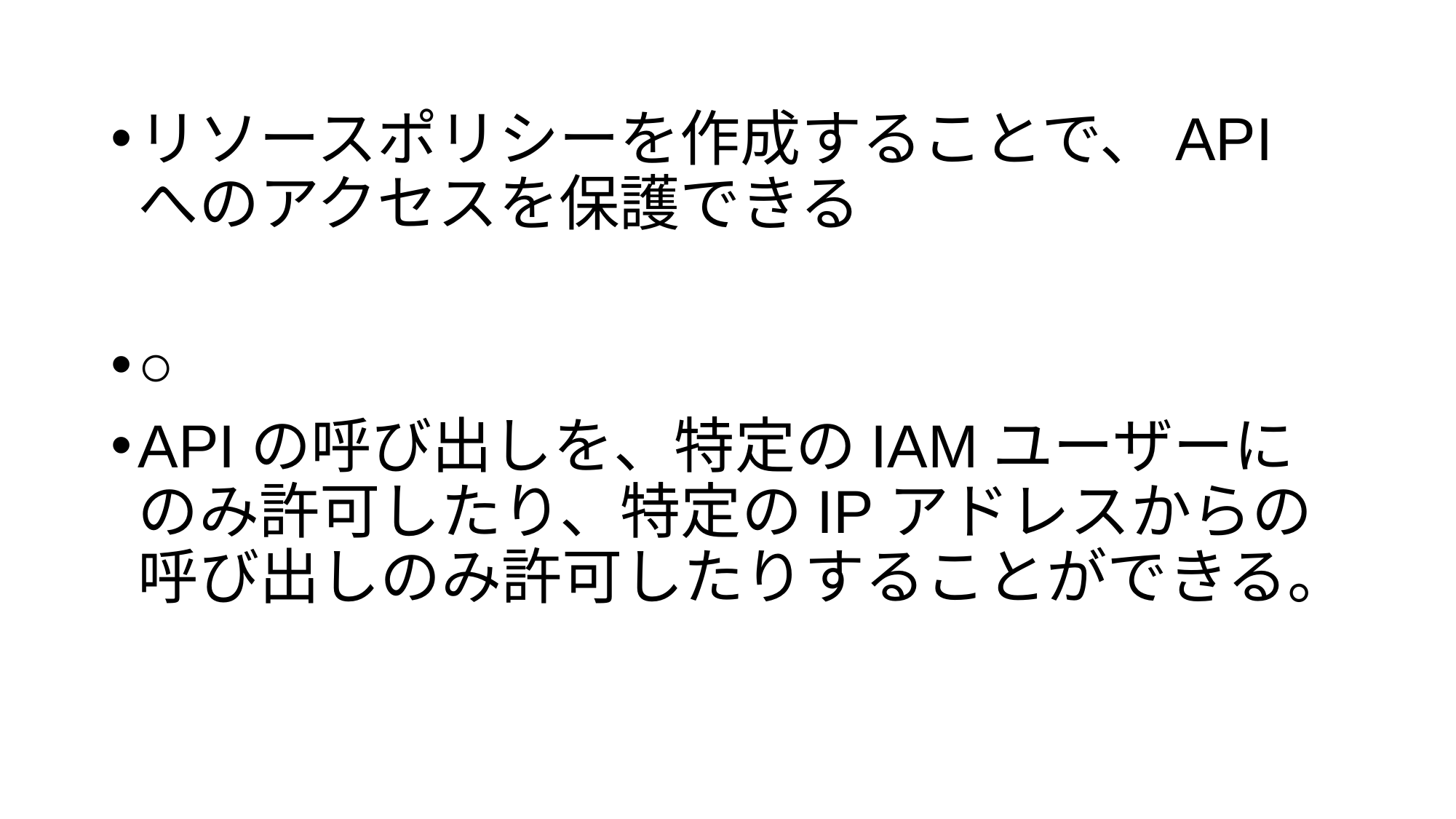

リソースポリシーを作成することで、API へのアクセスを保護できる

○
APIの呼び出しを、特定のIAMユーザーにのみ許可したり、特定のIPアドレスからの呼び出しのみ許可したりすることができる。